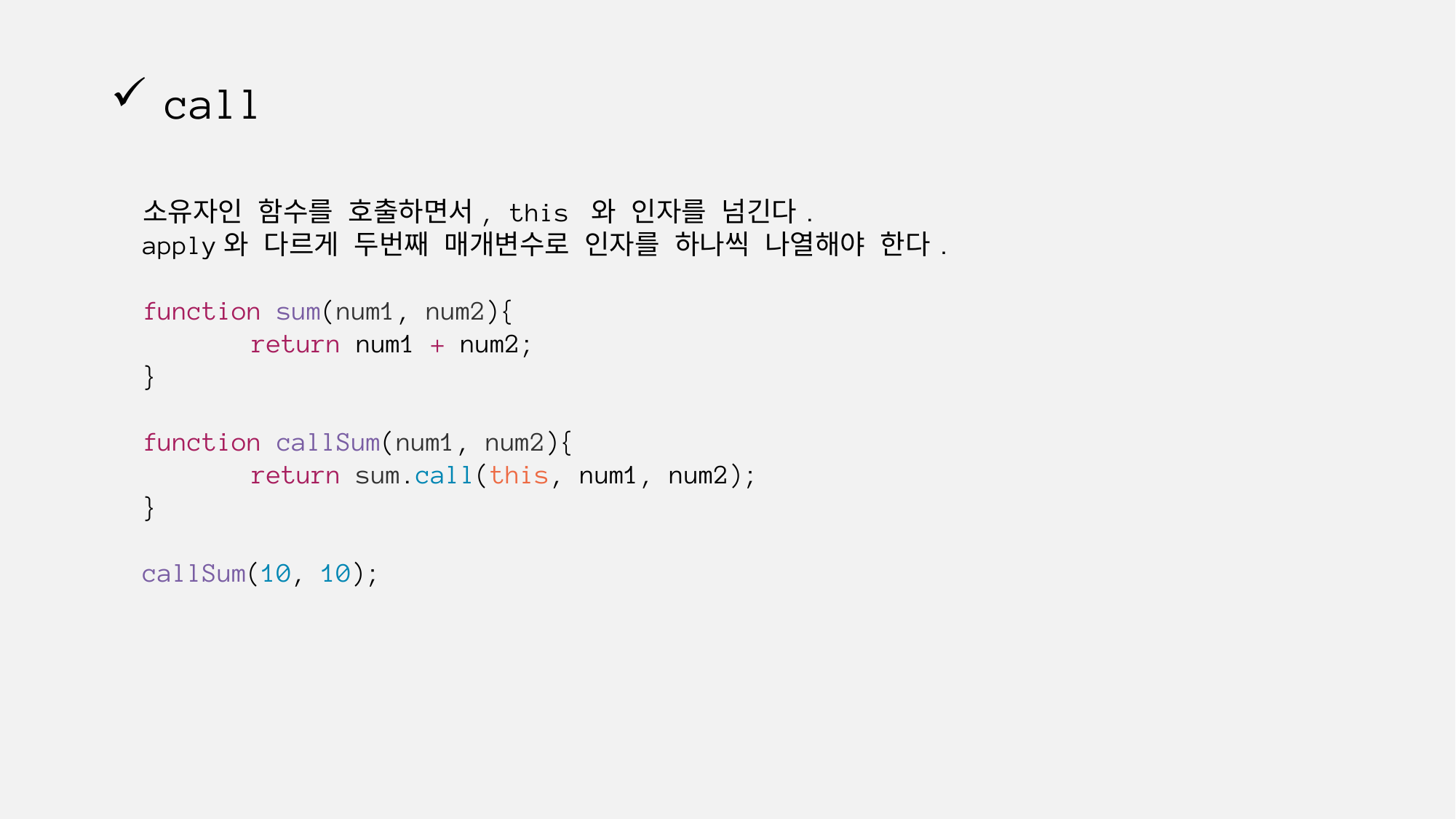

# call
소유자인 함수를 호출하면서, this 와 인자를 넘긴다.
apply와 다르게 두번째 매개변수로 인자를 하나씩 나열해야 한다.

function sum(num1, num2){
	return num1 + num2;
}

function callSum(num1, num2){
	return sum.call(this, num1, num2);
}

callSum(10, 10);